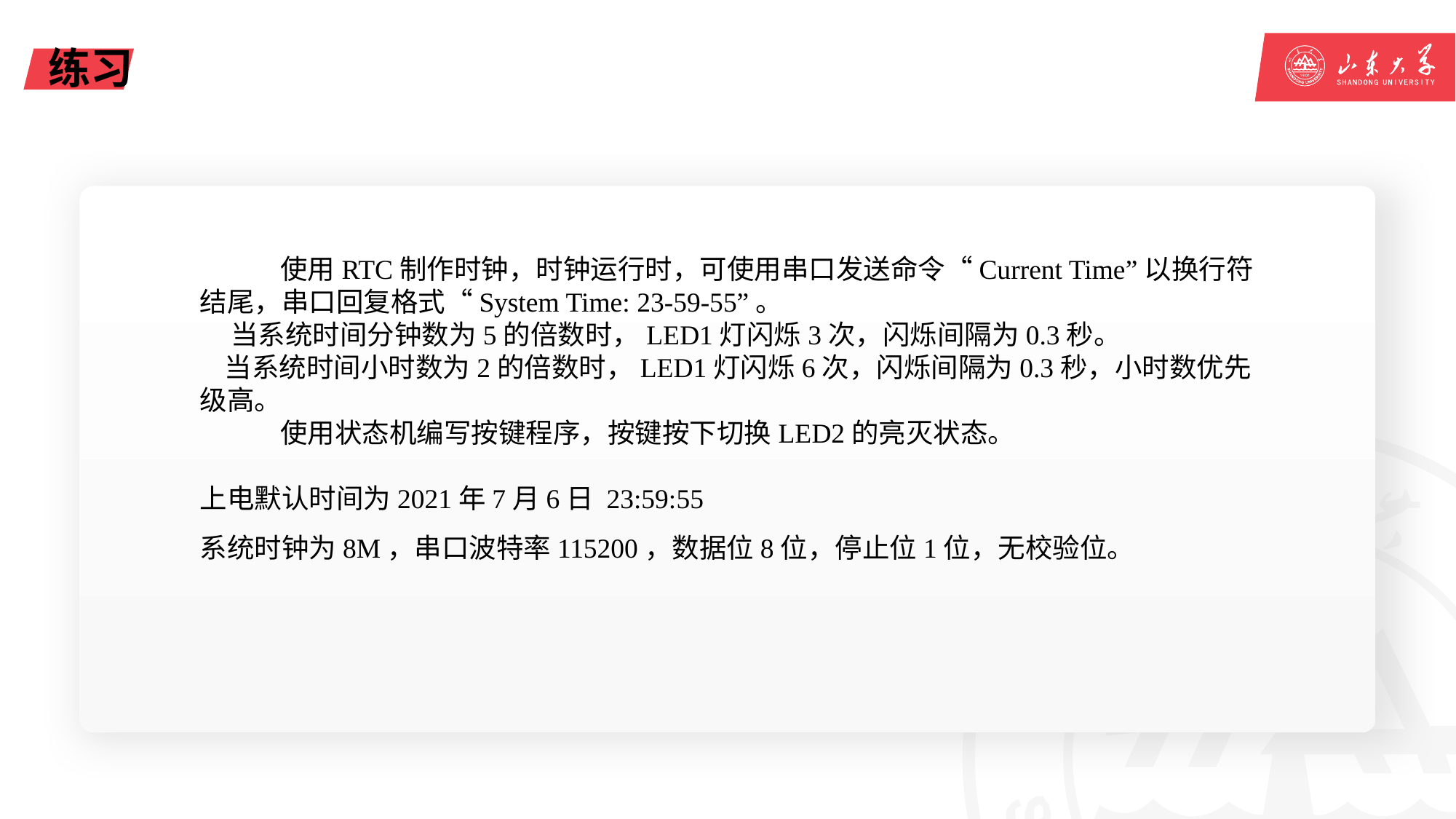

# 练习

            使用RTC制作时钟，时钟运行时，可使用串口发送命令“Current Time”以换行符结尾，串口回复格式“System Time: 23-59-55”。
    当系统时间分钟数为5的倍数时，LED1灯闪烁3次，闪烁间隔为0.3秒。
   当系统时间小时数为2的倍数时，LED1灯闪烁6次，闪烁间隔为0.3秒，小时数优先级高。
            使用状态机编写按键程序，按键按下切换LED2的亮灭状态。

上电默认时间为2021年7月6日 23:59:55
系统时钟为8M，串口波特率115200，数据位8位，停止位1位，无校验位。